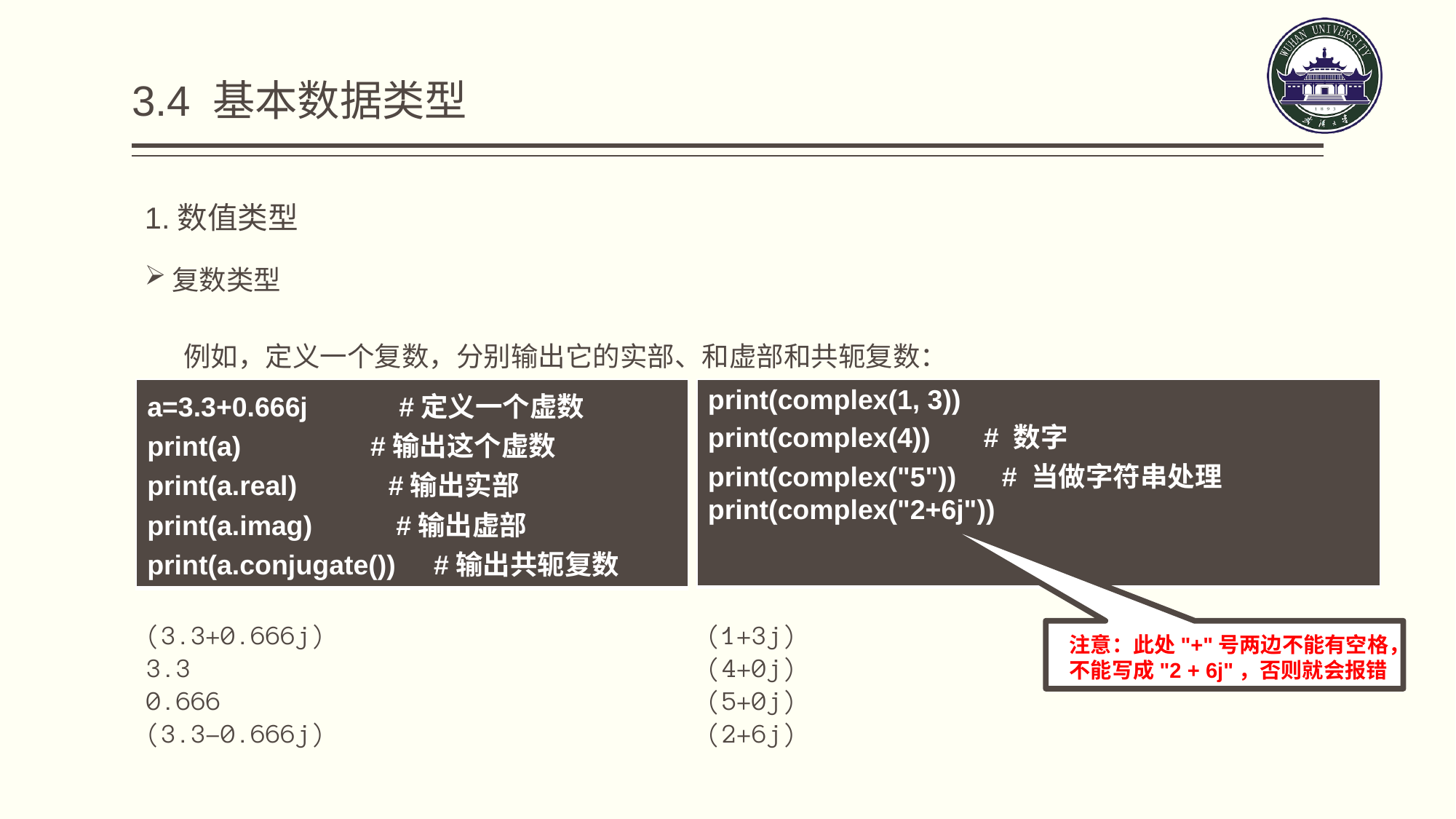

3.4 基本数据类型
1.数值类型
复数类型
    例如，定义一个复数，分别输出它的实部、和虚部和共轭复数：
| a=3.3+0.666j #定义一个虚数 print(a) #输出这个虚数 print(a.real) #输出实部 print(a.imag) #输出虚部 print(a.conjugate()) #输出共轭复数 |
| --- |
| print(complex(1, 3)) print(complex(4)) # 数字 print(complex("5")) # 当做字符串处理 print(complex("2+6j")) |
| --- |
(3.3+0.666j)
3.3
0.666
(3.3-0.666j)
(1+3j)
(4+0j)
(5+0j)
(2+6j)

注意：此处"+"号两边不能有空格，不能写成"2 + 6j"，否则就会报错